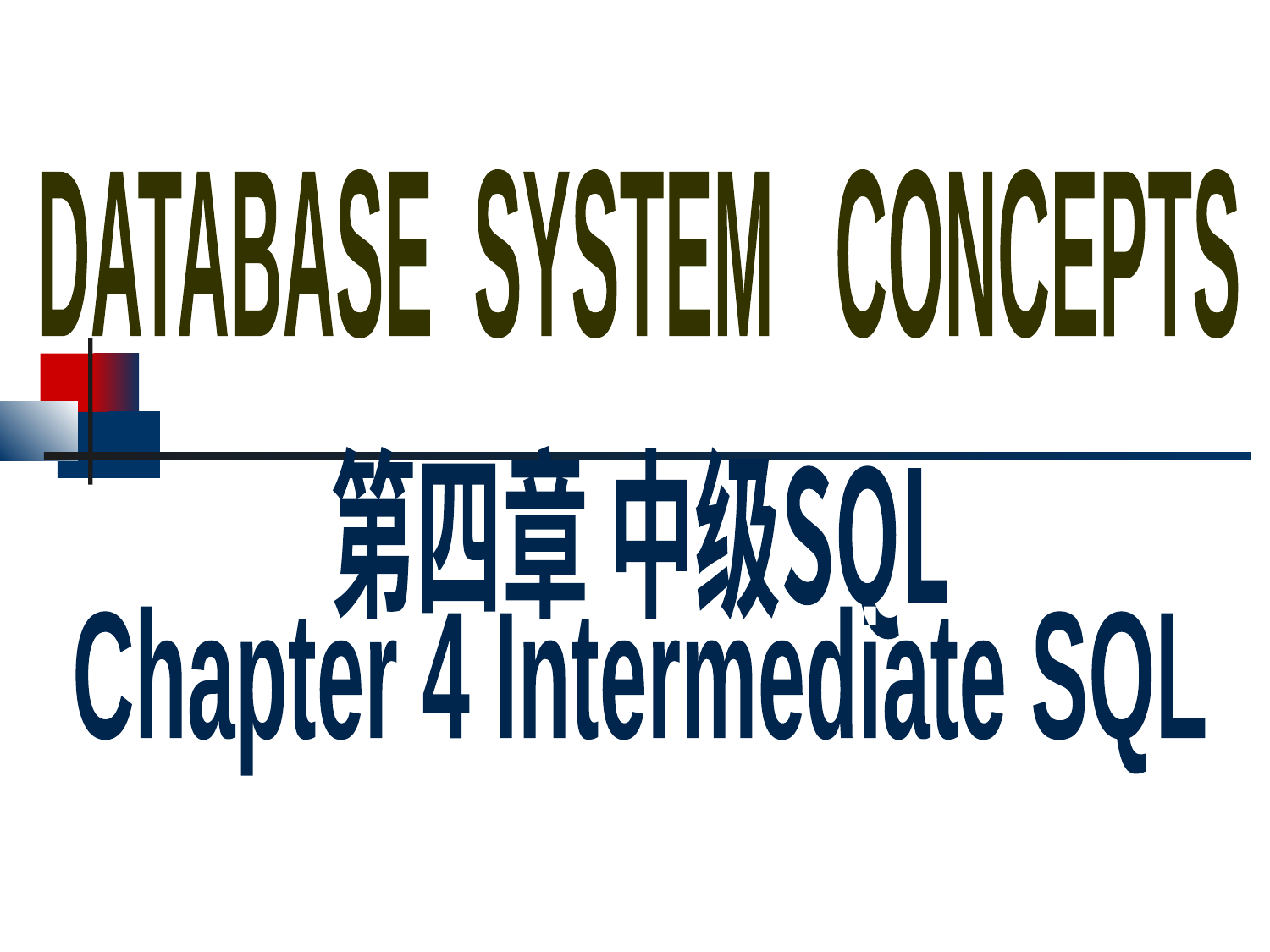

DATABASE  SYSTEM   CONCEPTS
第四章 中级SQL
Chapter 4 Intermediate SQL